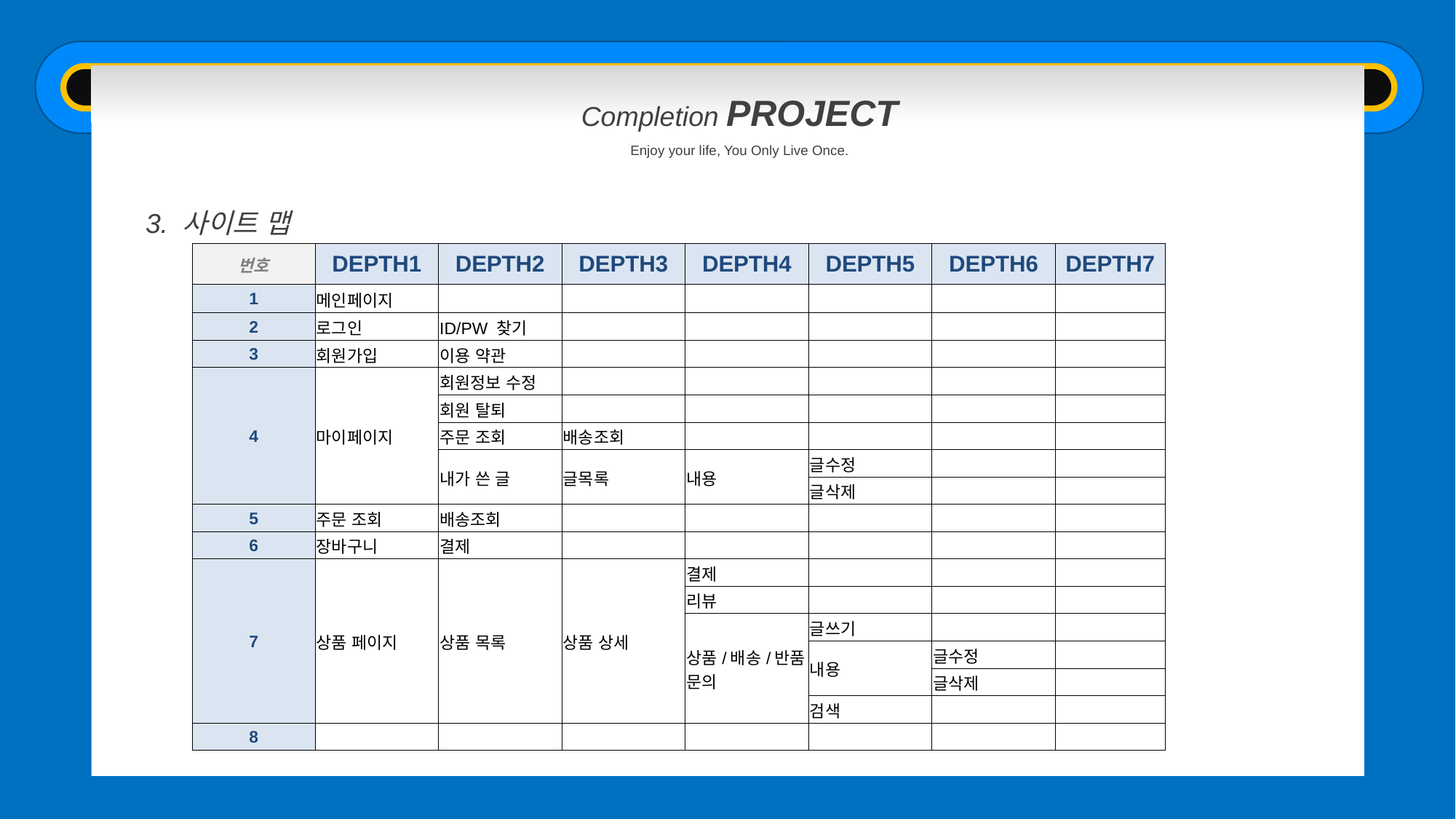

Completion PROJECT
Enjoy your life, You Only Live Once.

3. 사이트 맵

| 번호 | DEPTH1 | DEPTH2 | DEPTH3 | DEPTH4 | DEPTH5 | DEPTH6 | DEPTH7 |
| --- | --- | --- | --- | --- | --- | --- | --- |
| 1 | 메인페이지 |  |  |  |  |  |  |
| 2 | 로그인 | ID/PW 찾기 |  |  |  |  |  |
| 3 | 회원가입 | 이용 약관 |  |  |  |  |  |
| 4 | 마이페이지 | 회원정보 수정 |  |  |  |  |  |
|  |  | 회원 탈퇴 |  |  |  |  |  |
|  |  | 주문 조회 | 배송조회 |  |  |  |  |
|  |  | 내가 쓴 글 | 글목록 | 내용 | 글수정 |  |  |
|  |  |  |  |  | 글삭제 |  |  |
| 5 | 주문 조회 | 배송조회 |  |  |  |  |  |
| 6 | 장바구니 | 결제 |  |  |  |  |  |
| 7 | 상품 페이지 | 상품 목록 | 상품 상세 | 결제 |  |  |  |
|  |  |  |  | 리뷰 |  |  |  |
|  |  |  |  | 상품/배송/반품 문의 | 글쓰기 |  |  |
|  |  |  |  |  | 내용 | 글수정 |  |
|  |  |  |  |  |  | 글삭제 |  |
|  |  |  |  |  | 검색 |  |  |
| 8 |  |  |  |  |  |  |  |